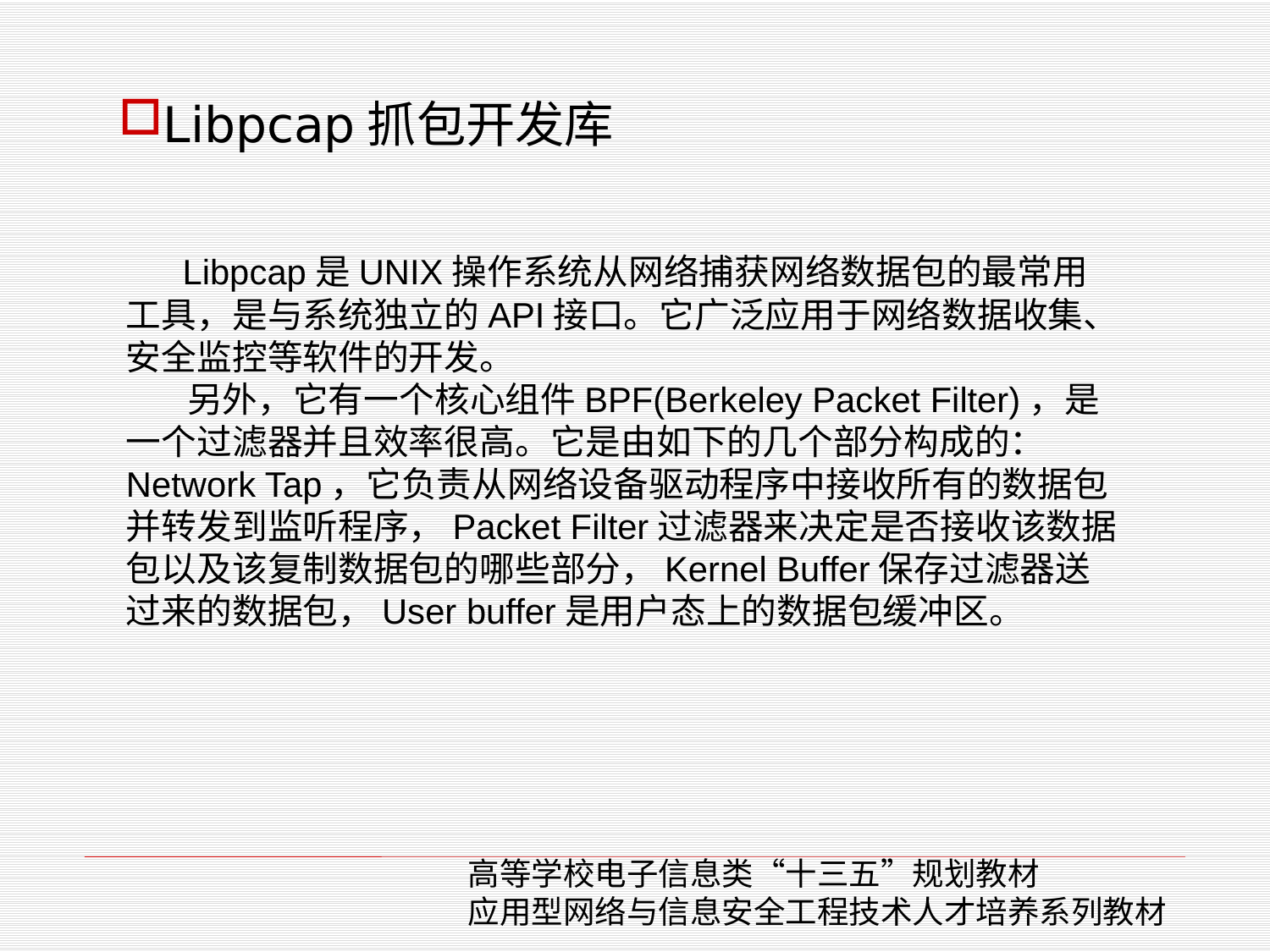

Libpcap抓包开发库
  Libpcap是UNIX操作系统从网络捕获网络数据包的最常用工具，是与系统独立的API接口。它广泛应用于网络数据收集、安全监控等软件的开发。
  另外，它有一个核心组件BPF(Berkeley Packet Filter)，是一个过滤器并且效率很高。它是由如下的几个部分构成的：Network Tap，它负责从网络设备驱动程序中接收所有的数据包并转发到监听程序，Packet Filter过滤器来决定是否接收该数据包以及该复制数据包的哪些部分，Kernel Buffer保存过滤器送过来的数据包，User buffer是用户态上的数据包缓冲区。
高等学校电子信息类“十三五”规划教材
应用型网络与信息安全工程技术人才培养系列教材